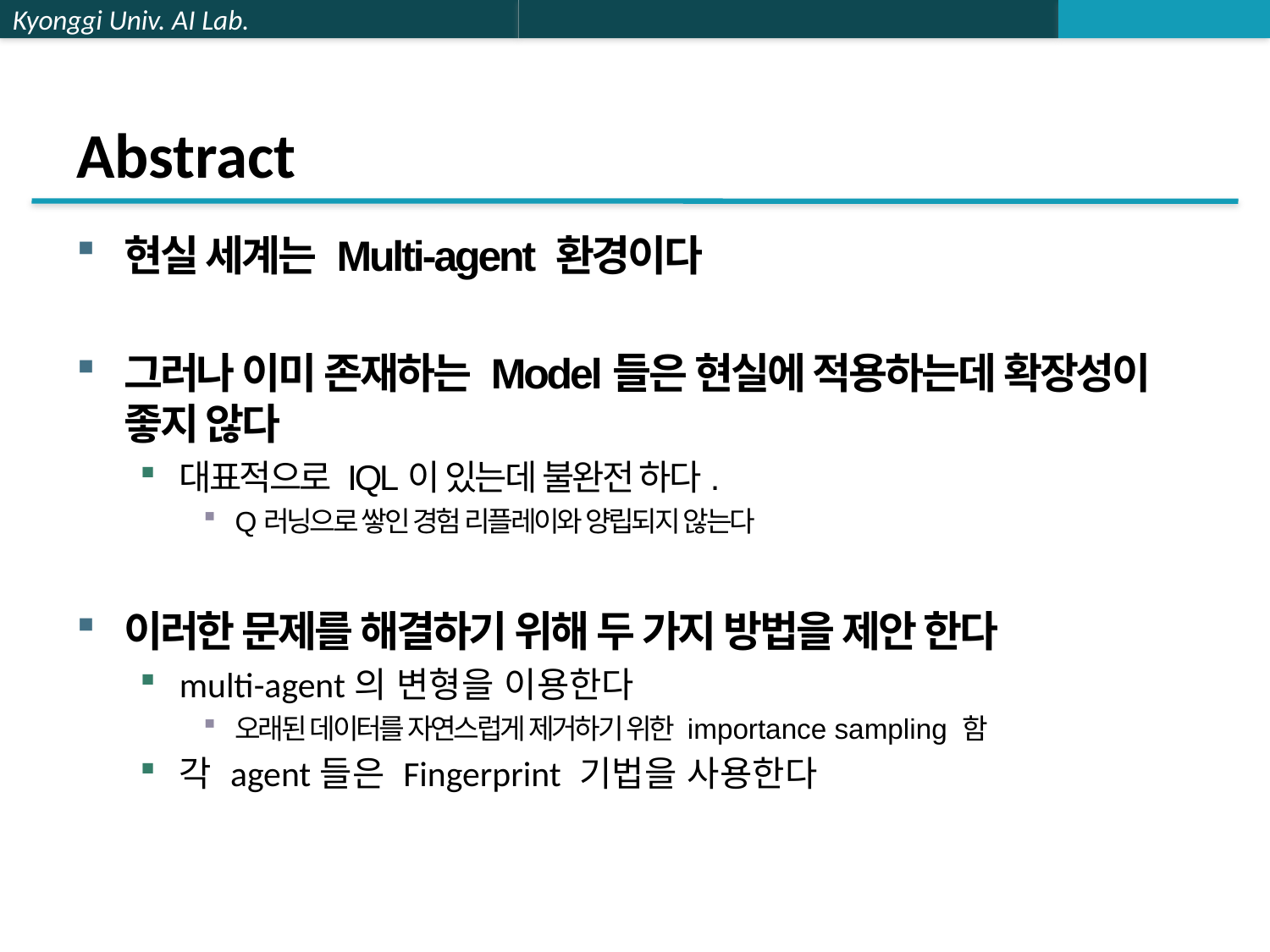

# Abstract
현실 세계는 Multi-agent 환경이다

그러나 이미 존재하는 Model들은 현실에 적용하는데 확장성이 좋지 않다
대표적으로 IQL이 있는데 불완전 하다.
Q러닝으로 쌓인 경험 리플레이와 양립되지 않는다

이러한 문제를 해결하기 위해 두 가지 방법을 제안 한다
multi-agent의 변형을 이용한다
오래된 데이터를 자연스럽게 제거하기 위한 importance sampling 함
각 agent들은 Fingerprint 기법을 사용한다